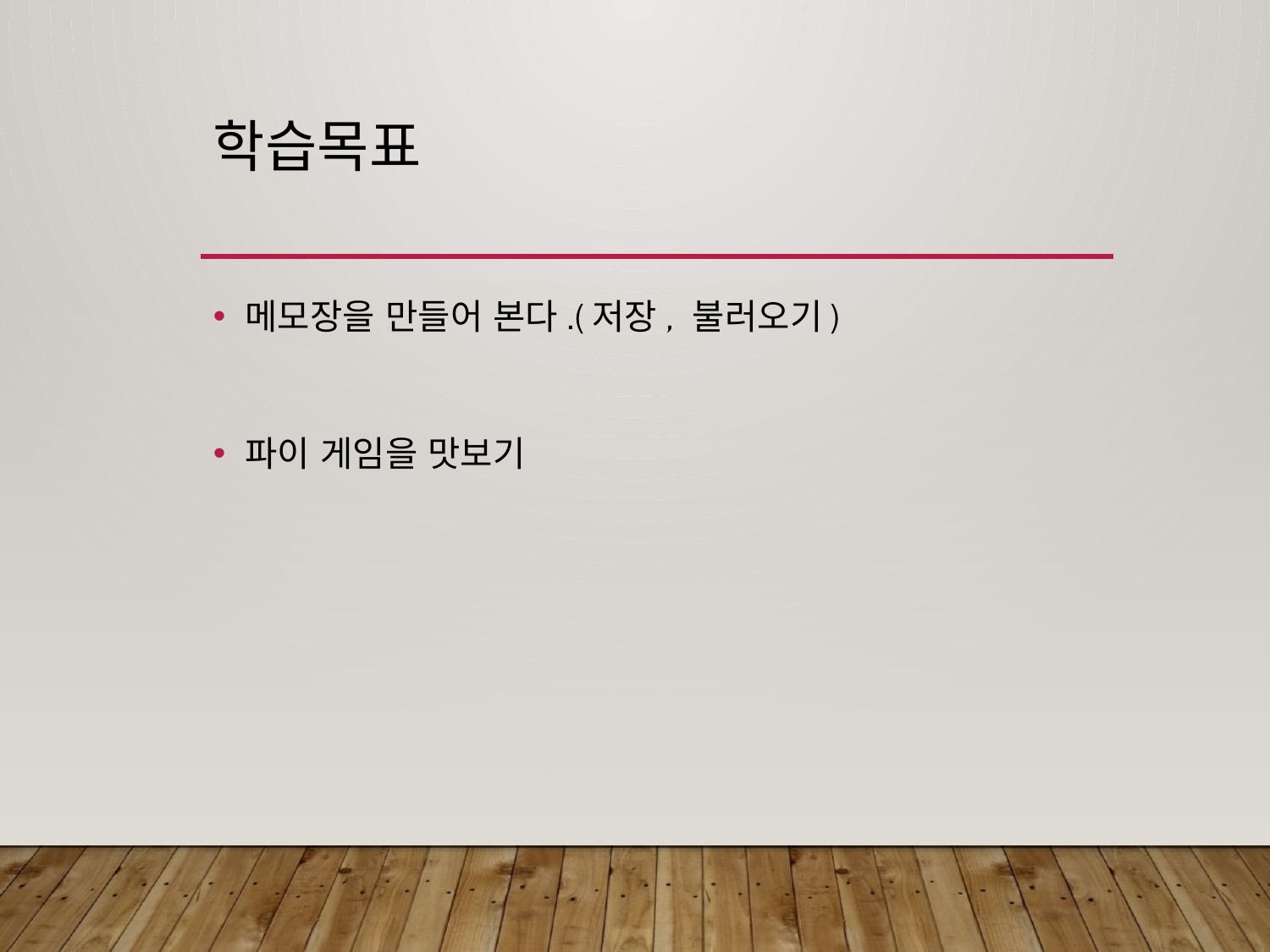

# 학습목표
메모장을 만들어 본다.(저장, 불러오기)

파이 게임을 맛보기